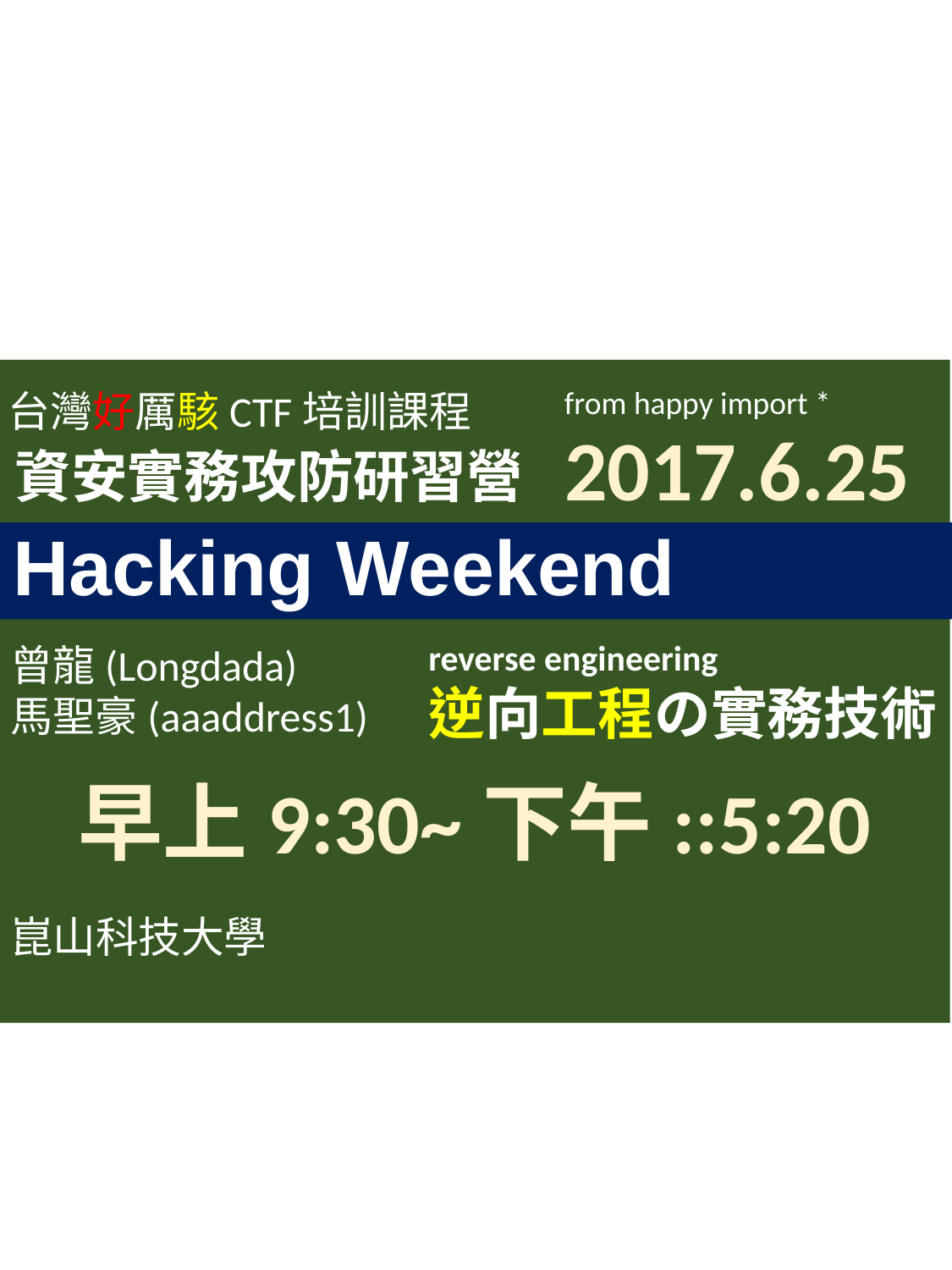

# 崑山科技大學
from happy import *
台灣好厲駭CTF培訓課程
2017.6.25
資安實務攻防研習營
Hacking Weekend
reverse engineering
逆向工程の實務技術
曾龍(Longdada)
馬聖豪(aaaddress1)
早上9:30~下午::5:20